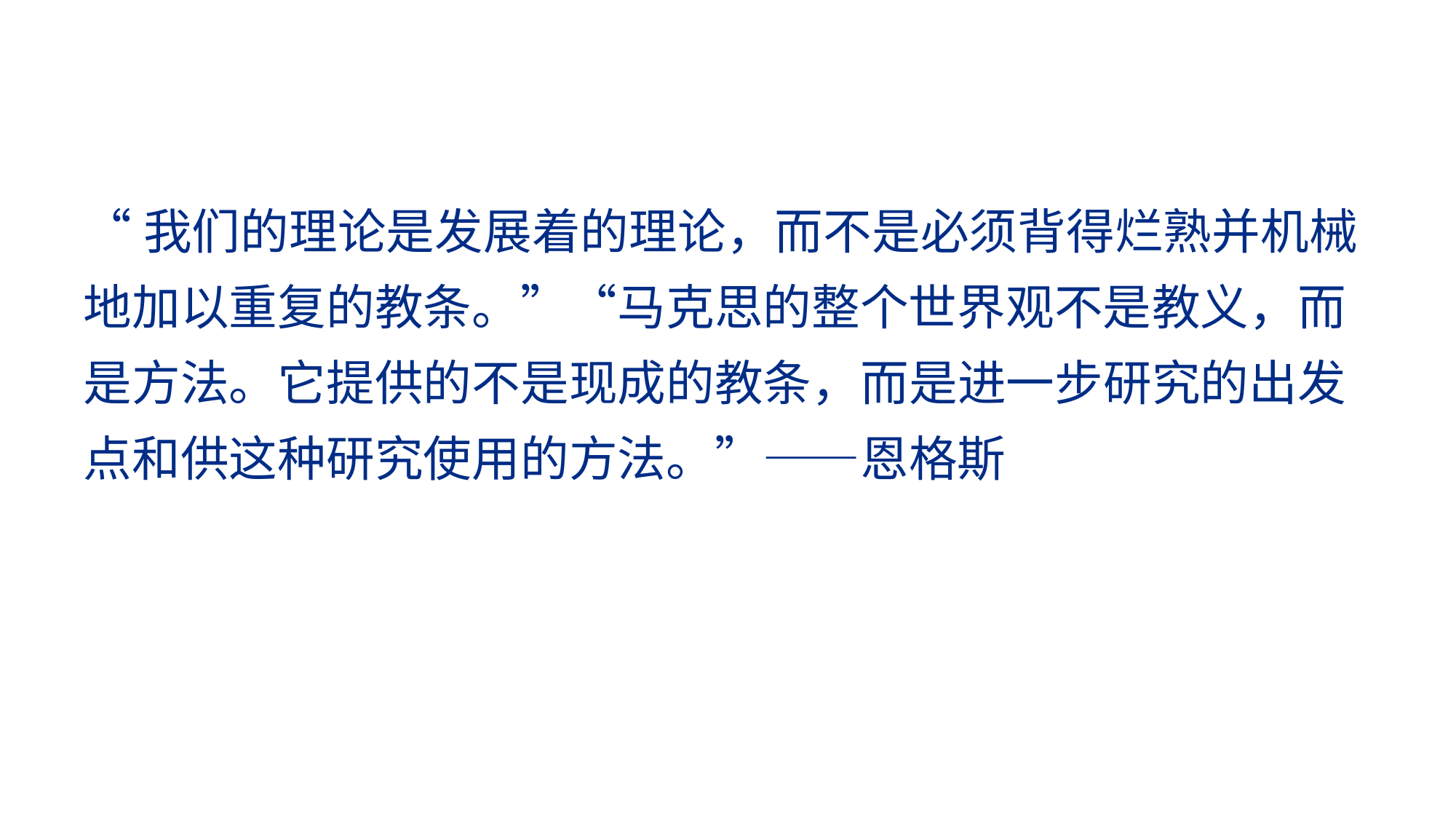

#
“我们的理论是发展着的理论，而不是必须背得烂熟并机械地加以重复的教条。”“马克思的整个世界观不是教义，而是方法。它提供的不是现成的教条，而是进一步研究的出发点和供这种研究使用的方法。”——恩格斯